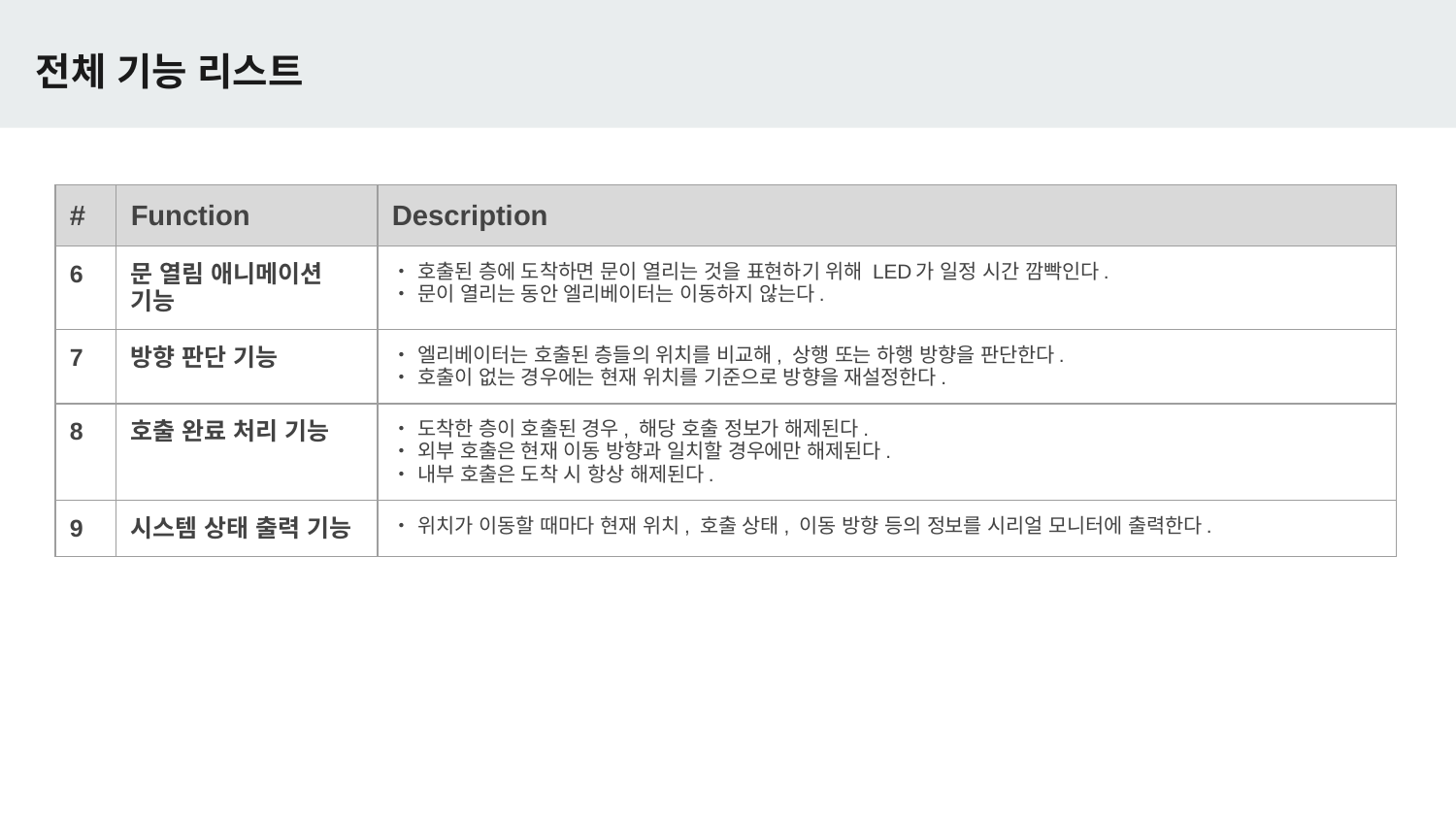

# 전체 기능 리스트
| # | Function | Description |
| --- | --- | --- |
| 6 | 문 열림 애니메이션 기능 | ・ 호출된 층에 도착하면 문이 열리는 것을 표현하기 위해 LED가 일정 시간 깜빡인다. ・ 문이 열리는 동안 엘리베이터는 이동하지 않는다. |
| 7 | 방향 판단 기능 | ・ 엘리베이터는 호출된 층들의 위치를 비교해, 상행 또는 하행 방향을 판단한다. ・ 호출이 없는 경우에는 현재 위치를 기준으로 방향을 재설정한다. |
| 8 | 호출 완료 처리 기능 | ・ 도착한 층이 호출된 경우, 해당 호출 정보가 해제된다. ・ 외부 호출은 현재 이동 방향과 일치할 경우에만 해제된다. ・ 내부 호출은 도착 시 항상 해제된다. |
| 9 | 시스템 상태 출력 기능 | ・ 위치가 이동할 때마다 현재 위치, 호출 상태, 이동 방향 등의 정보를 시리얼 모니터에 출력한다. |